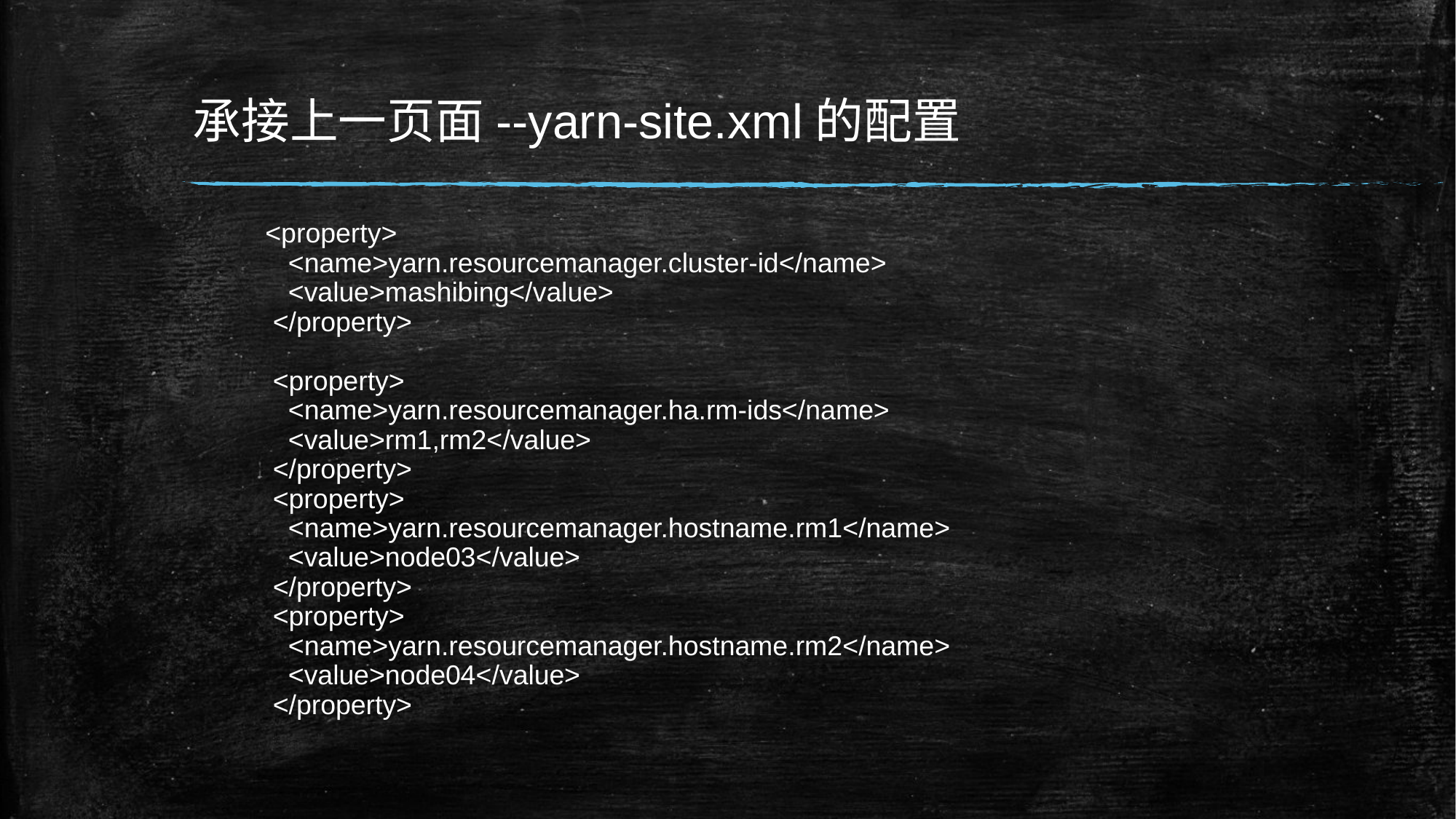

# 承接上一页面--yarn-site.xml的配置
 		<property>
		   <name>yarn.resourcemanager.cluster-id</name>
		   <value>mashibing</value>
		 </property>

		 <property>
		   <name>yarn.resourcemanager.ha.rm-ids</name>
		   <value>rm1,rm2</value>
		 </property>
		 <property>
		   <name>yarn.resourcemanager.hostname.rm1</name>
		   <value>node03</value>
		 </property>
		 <property>
		   <name>yarn.resourcemanager.hostname.rm2</name>
		   <value>node04</value>
		 </property>